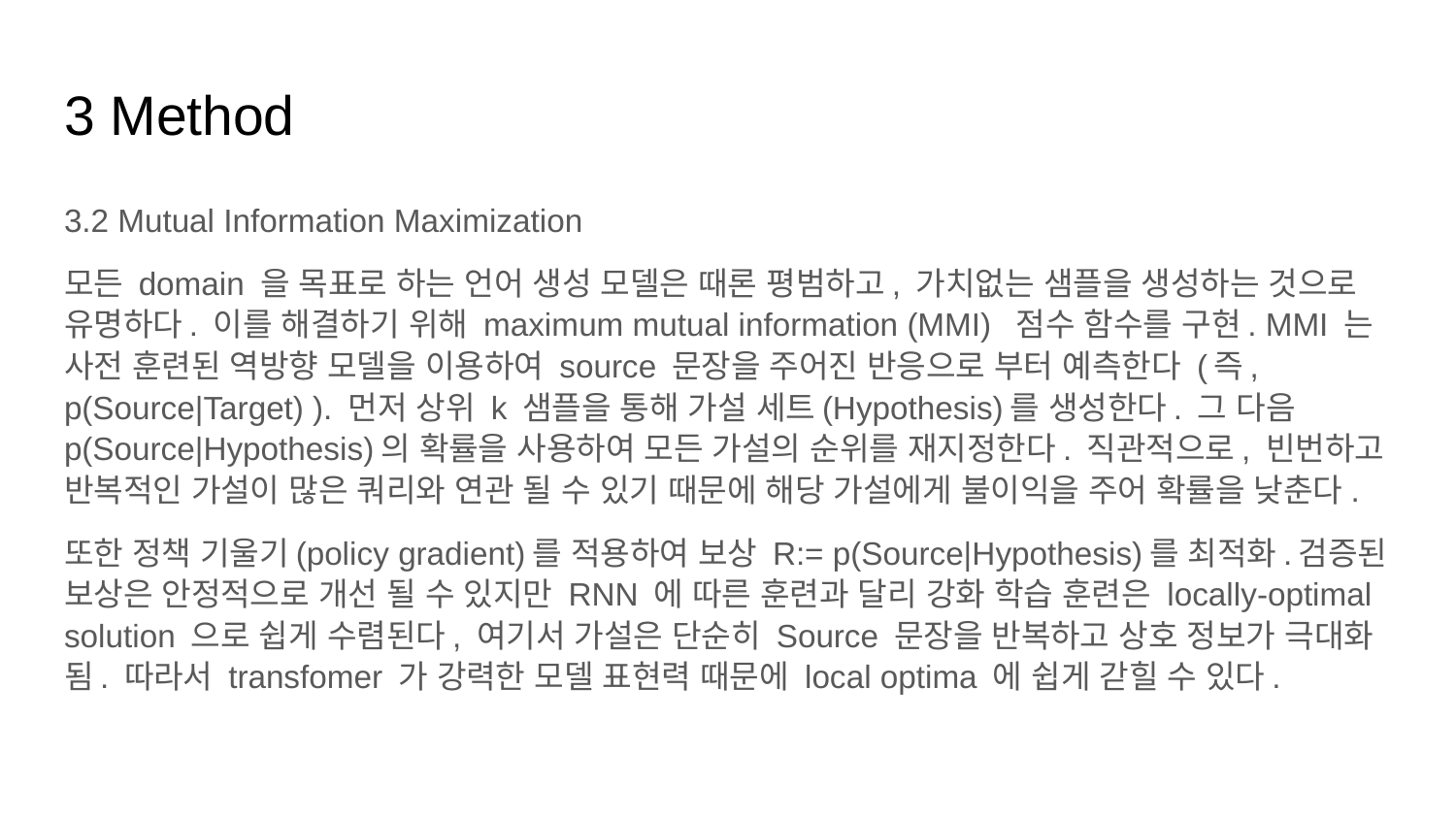

# 3 Method

3.2 Mutual Information Maximization
모든 domain 을 목표로 하는 언어 생성 모델은 때론 평범하고, 가치없는 샘플을 생성하는 것으로 유명하다. 이를 해결하기 위해 maximum mutual information (MMI)  점수 함수를 구현. MMI 는 사전 훈련된 역방향 모델을 이용하여 source 문장을 주어진 반응으로 부터 예측한다 (즉, p(Source|Target) ). 먼저 상위 k 샘플을 통해 가설 세트(Hypothesis)를 생성한다. 그 다음 p(Source|Hypothesis)의 확률을 사용하여 모든 가설의 순위를 재지정한다. 직관적으로, 빈번하고 반복적인 가설이 많은 쿼리와 연관 될 수 있기 때문에 해당 가설에게 불이익을 주어 확률을 낮춘다.
또한 정책 기울기(policy gradient)를 적용하여 보상 R:= p(Source|Hypothesis)를 최적화.검증된 보상은 안정적으로 개선 될 수 있지만 RNN 에 따른 훈련과 달리 강화 학습 훈련은 locally-optimal solution 으로 쉽게 수렴된다, 여기서 가설은 단순히 Source 문장을 반복하고 상호 정보가 극대화 됨. 따라서 transfomer 가 강력한 모델 표현력 때문에 local optima 에 쉽게 갇힐 수 있다.